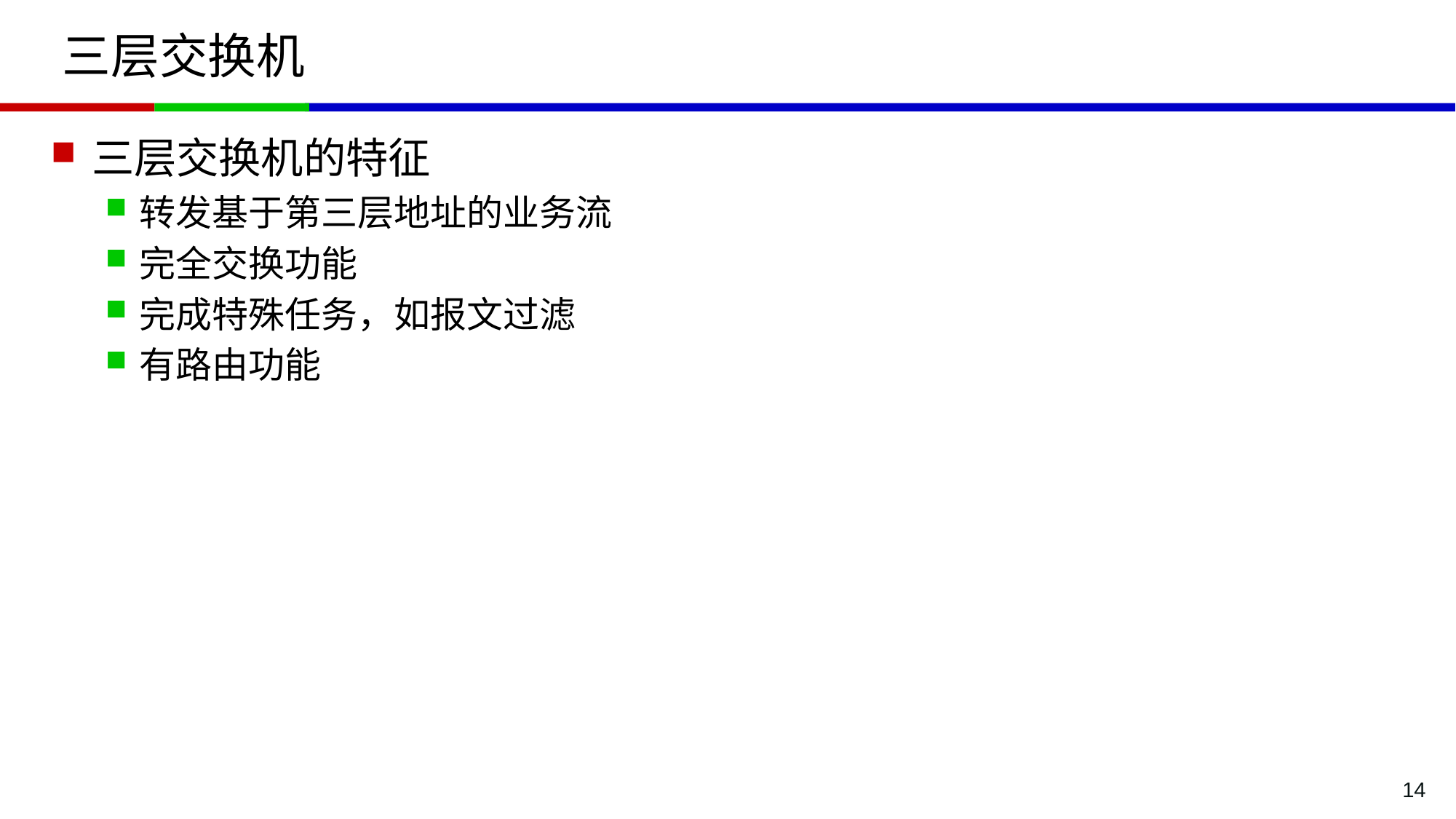

# 三层交换机
三层交换机的特征
转发基于第三层地址的业务流
完全交换功能
完成特殊任务，如报文过滤
有路由功能

14